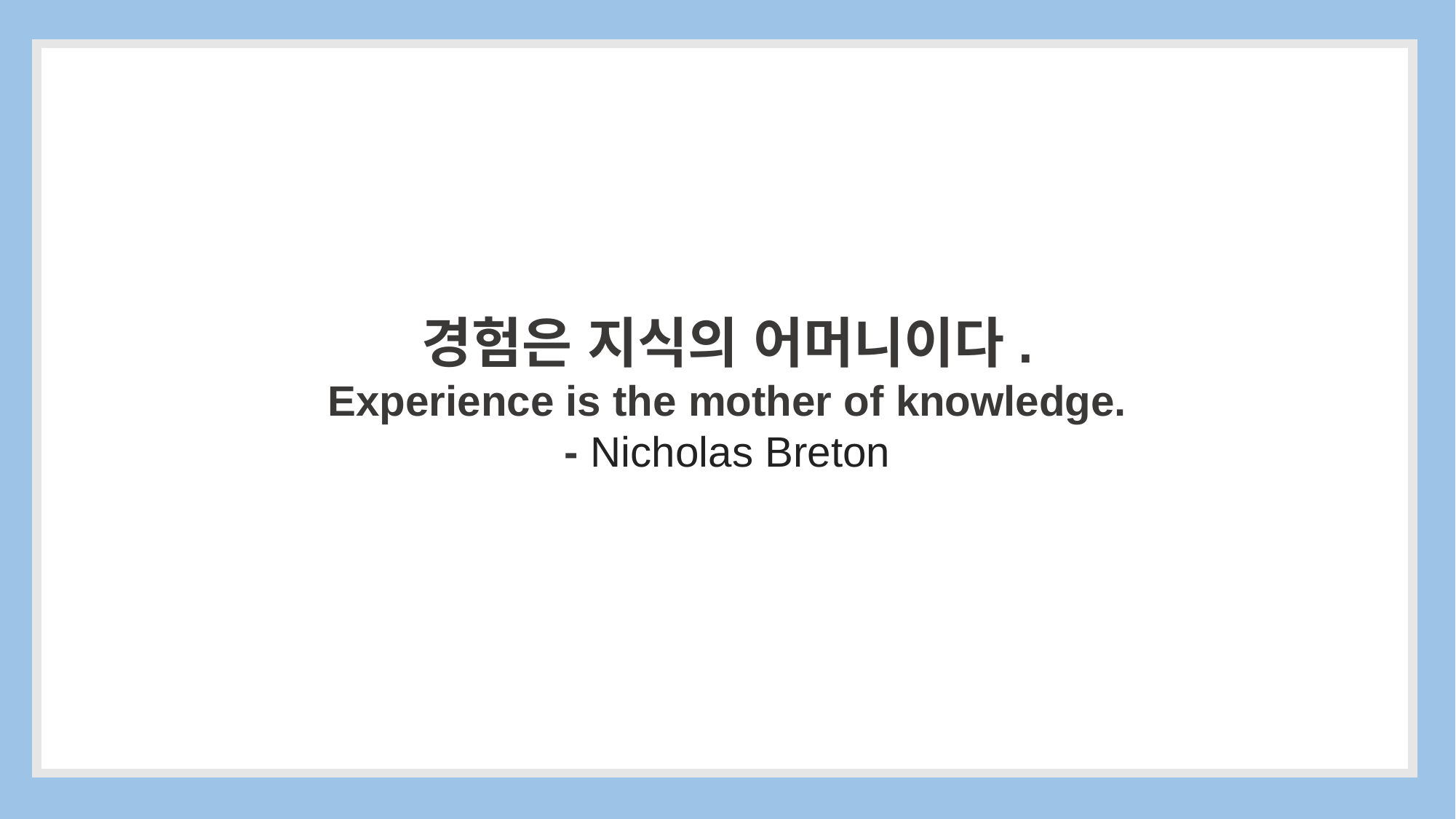

경험은 지식의 어머니이다.
Experience is the mother of knowledge.
- Nicholas Breton